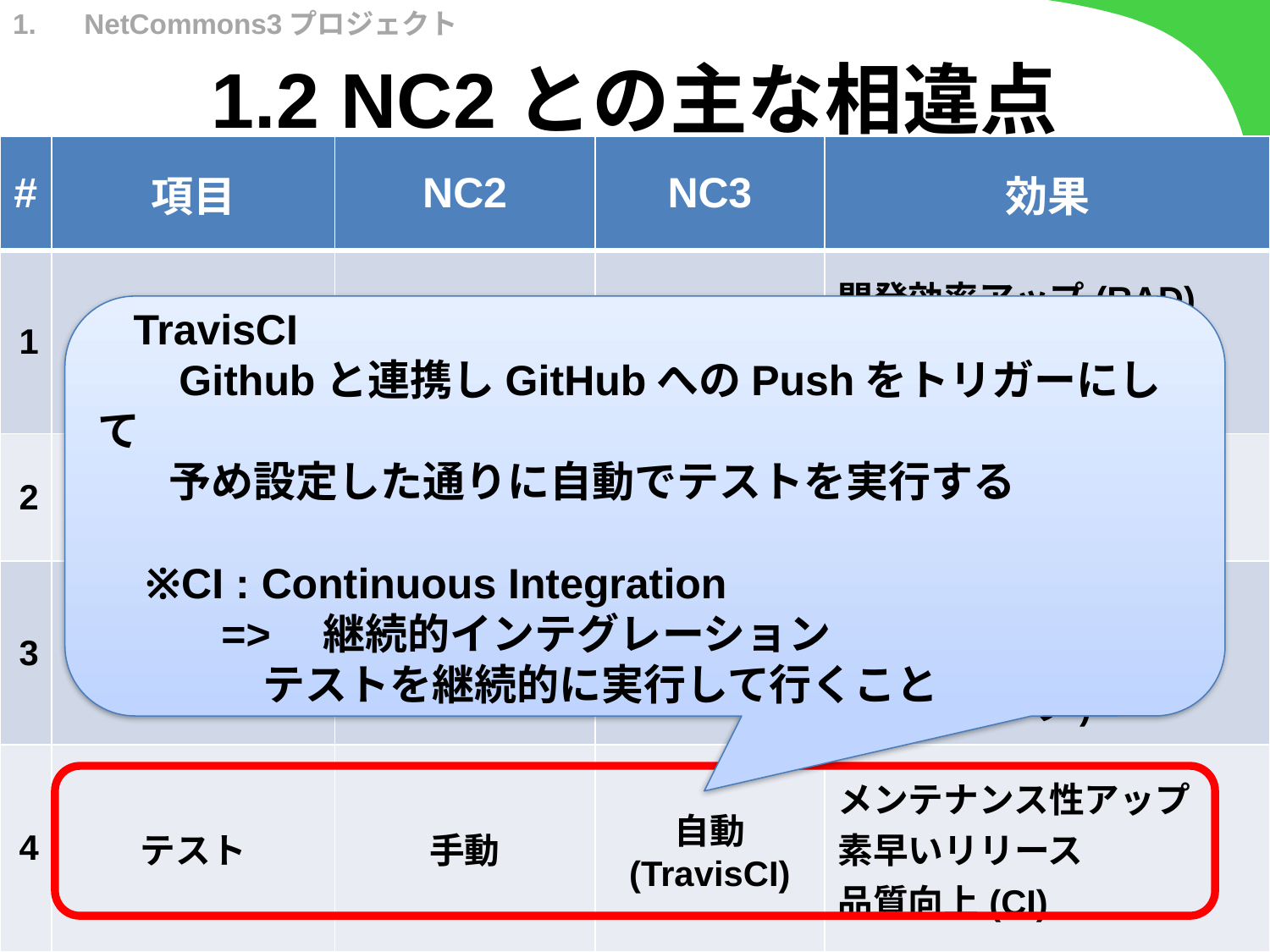

NetCommons3プロジェクト
# 1.2 NC2との主な相違点
| # | 項目 | NC2 | NC3 | 効果 |
| --- | --- | --- | --- | --- |
| 1 | PHP フレームワーク | Maple | CakePHP | 開発効率アップ(RAD) メンテナンス性アップ(MVC) |
| 2 | Javascript フレームワーク | prototype.js | AngularJS | 開発効率アップ |
| 3 | CSS フレームワーク | － | Bootstrap | 開発効率アップ デザイン性アップ (レスポンシブ) |
| 4 | テスト | 手動 | 自動 (TravisCI) | メンテナンス性アップ 素早いリリース 品質向上(CI) |
   TravisCI
　   Githubと連携しGitHubへのPushをトリガーにして
　   予め設定した通りに自動でテストを実行する

    ※CI : Continuous Integration
　　   =>　継続的インテグレーション
　　　    テストを継続的に実行して行くこと

12